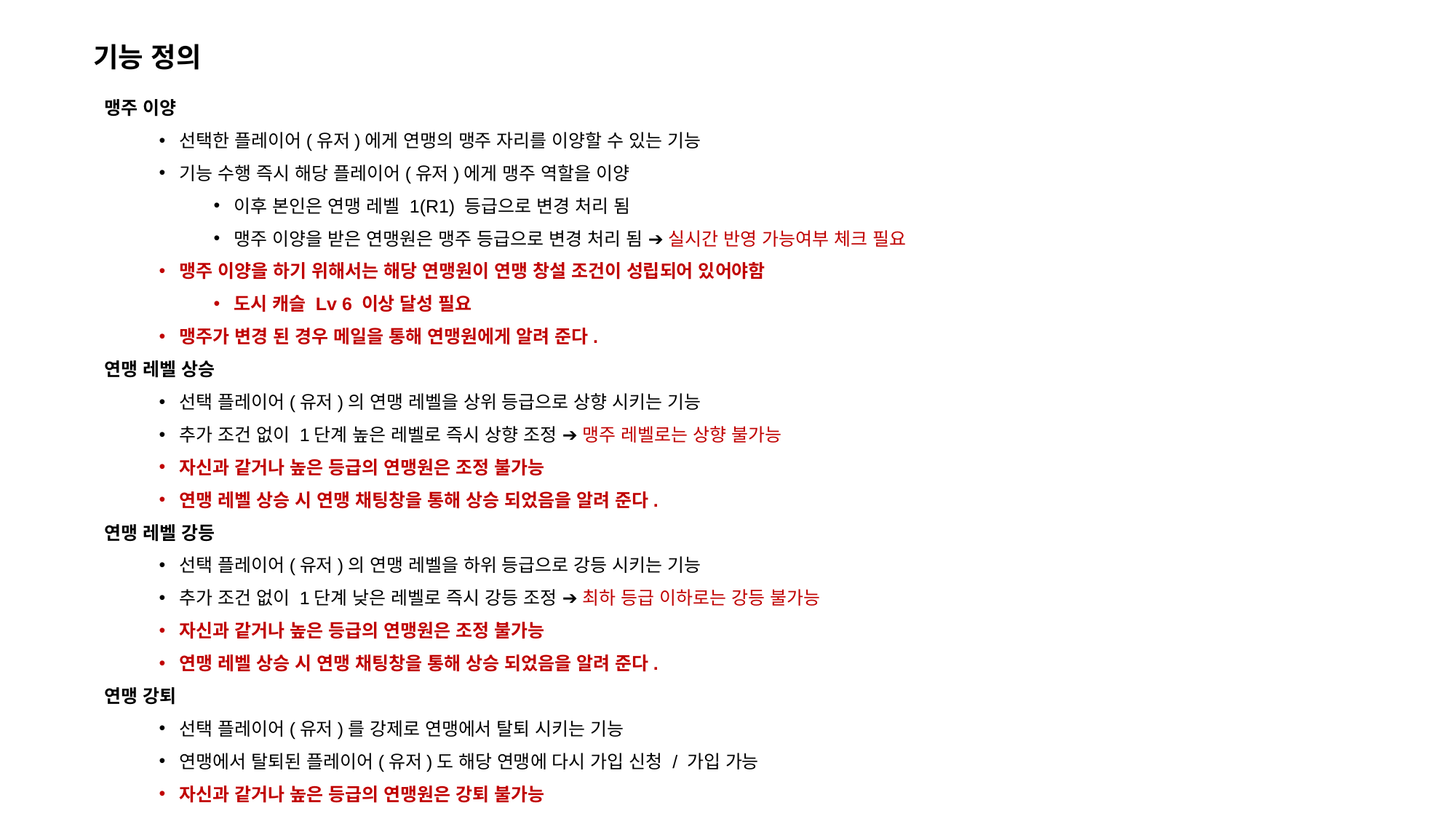

기능 정의
맹주 이양
선택한 플레이어(유저)에게 연맹의 맹주 자리를 이양할 수 있는 기능
기능 수행 즉시 해당 플레이어(유저)에게 맹주 역할을 이양
이후 본인은 연맹 레벨 1(R1) 등급으로 변경 처리 됨
맹주 이양을 받은 연맹원은 맹주 등급으로 변경 처리 됨 ➔ 실시간 반영 가능여부 체크 필요
맹주 이양을 하기 위해서는 해당 연맹원이 연맹 창설 조건이 성립되어 있어야함
도시 캐슬 Lv 6 이상 달성 필요
맹주가 변경 된 경우 메일을 통해 연맹원에게 알려 준다.
연맹 레벨 상승
선택 플레이어(유저)의 연맹 레벨을 상위 등급으로 상향 시키는 기능
추가 조건 없이 1단계 높은 레벨로 즉시 상향 조정 ➔ 맹주 레벨로는 상향 불가능
자신과 같거나 높은 등급의 연맹원은 조정 불가능
연맹 레벨 상승 시 연맹 채팅창을 통해 상승 되었음을 알려 준다.
연맹 레벨 강등
선택 플레이어(유저)의 연맹 레벨을 하위 등급으로 강등 시키는 기능
추가 조건 없이 1단계 낮은 레벨로 즉시 강등 조정 ➔ 최하 등급 이하로는 강등 불가능
자신과 같거나 높은 등급의 연맹원은 조정 불가능
연맹 레벨 상승 시 연맹 채팅창을 통해 상승 되었음을 알려 준다.
연맹 강퇴
선택 플레이어(유저)를 강제로 연맹에서 탈퇴 시키는 기능
연맹에서 탈퇴된 플레이어(유저)도 해당 연맹에 다시 가입 신청 / 가입 가능
자신과 같거나 높은 등급의 연맹원은 강퇴 불가능